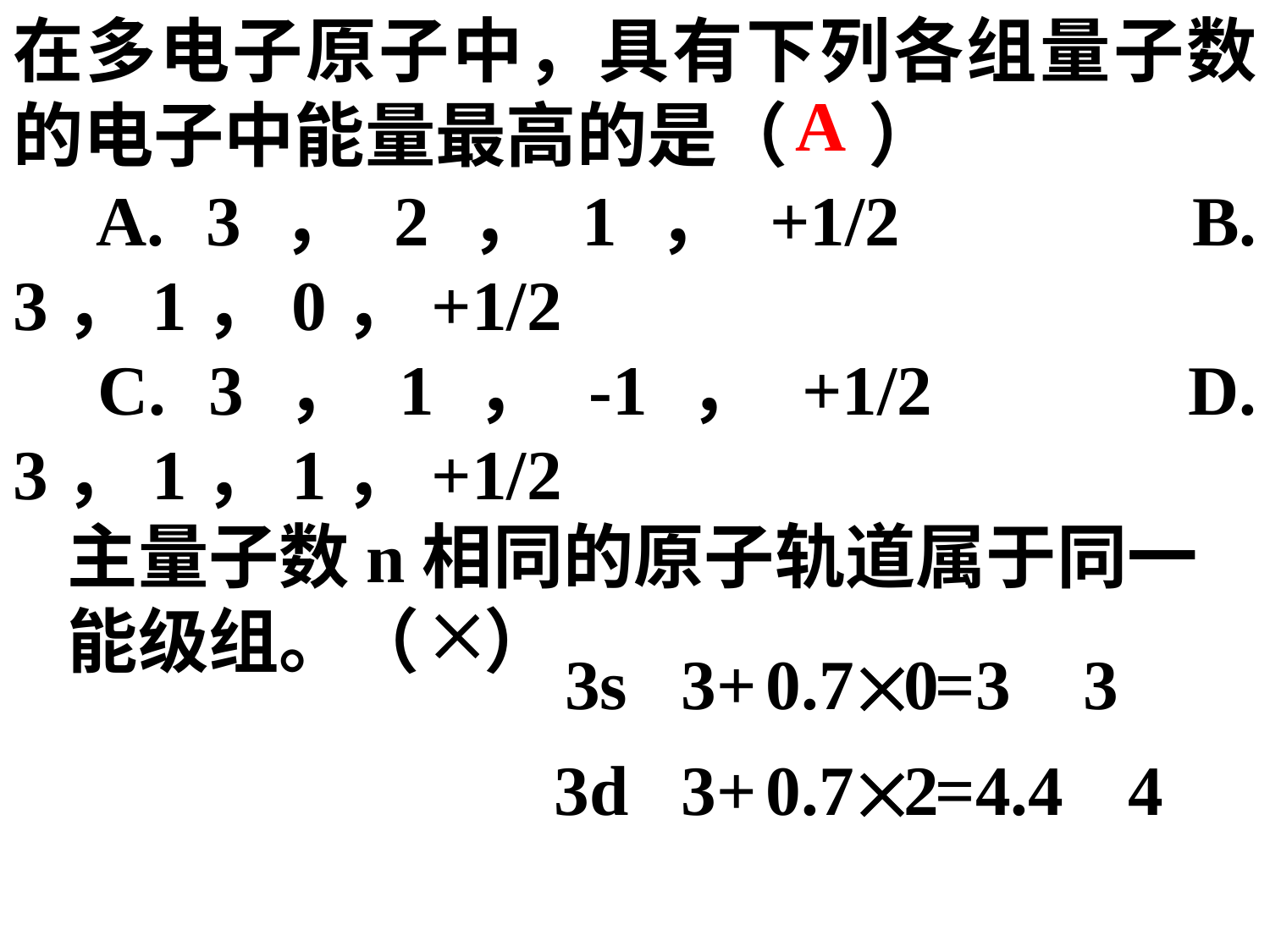

在多电子原子中，具有下列各组量子数的电子中能量最高的是（     ）
  A. 3，2，1，+1/2       B. 3，1，0，+1/2
  C. 3，1，-1，+1/2      D. 3，1，1，+1/2
A
主量子数n相同的原子轨道属于同一能级组。（    ）
×
3s
3+
0.7×
0
=3
3
3d
3+
0.7×
2
=4.4
4